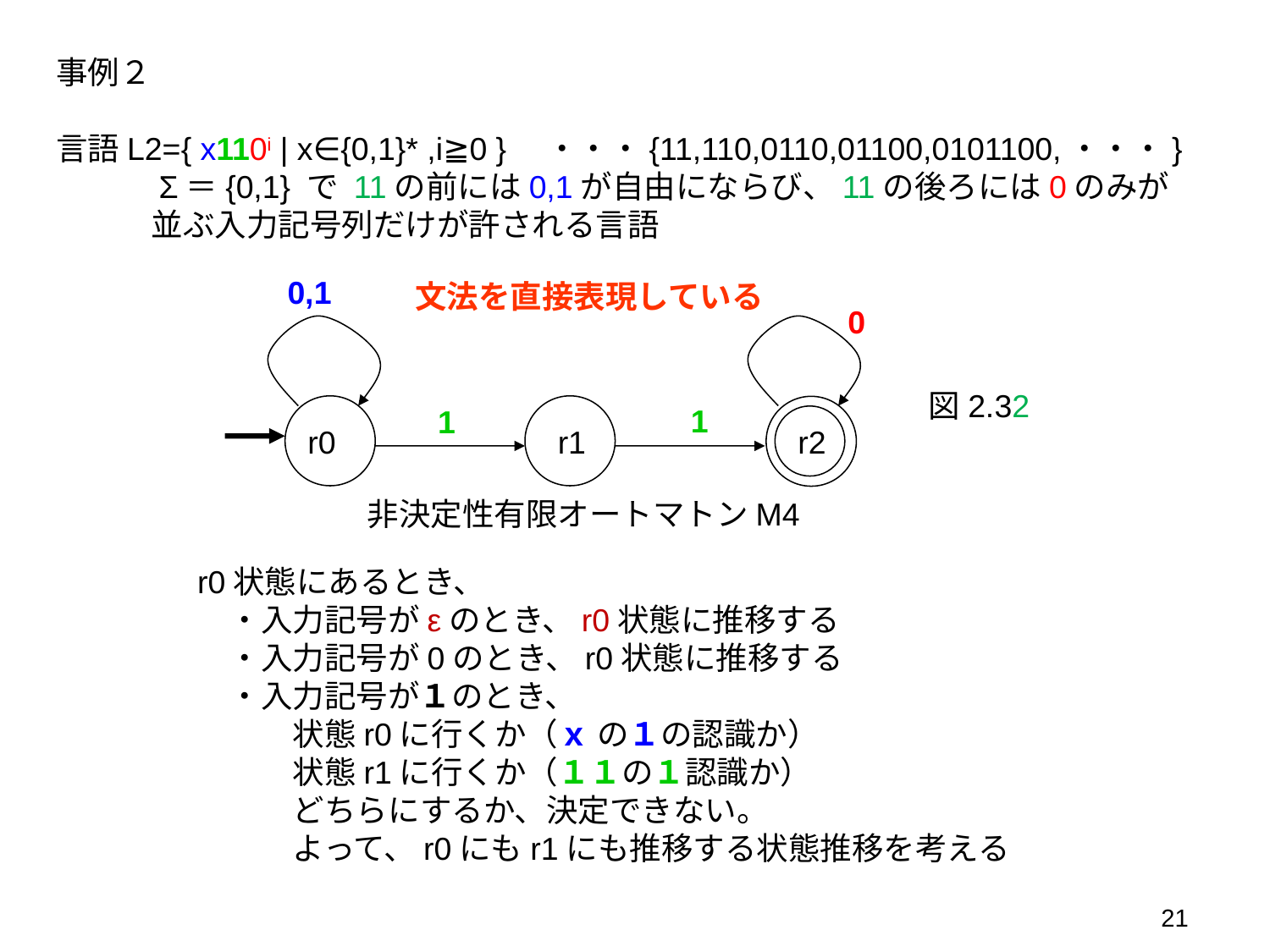

事例２

言語L2={ x110i | x∈{0,1}* ,i≧0 }　・・・{11,110,0110,01100,0101100,・・・}
　　　Σ＝{0,1} で 11の前には0,1が自由にならび、11の後ろには0のみが
　　　並ぶ入力記号列だけが許される言語
0,1
文法を直接表現している
0

1

1

r0
r1
r2

非決定性有限オートマトンM4
図2.32
r0状態にあるとき、
　・入力記号がεのとき、r0状態に推移する
　・入力記号が0のとき、r0状態に推移する
　・入力記号が１のとき、
　　　状態r0に行くか（ｘ の１の認識か）
　　　状態r1に行くか（１１の１認識か）
　　　どちらにするか、決定できない。
　　　よって、r0にもr1にも推移する状態推移を考える
21